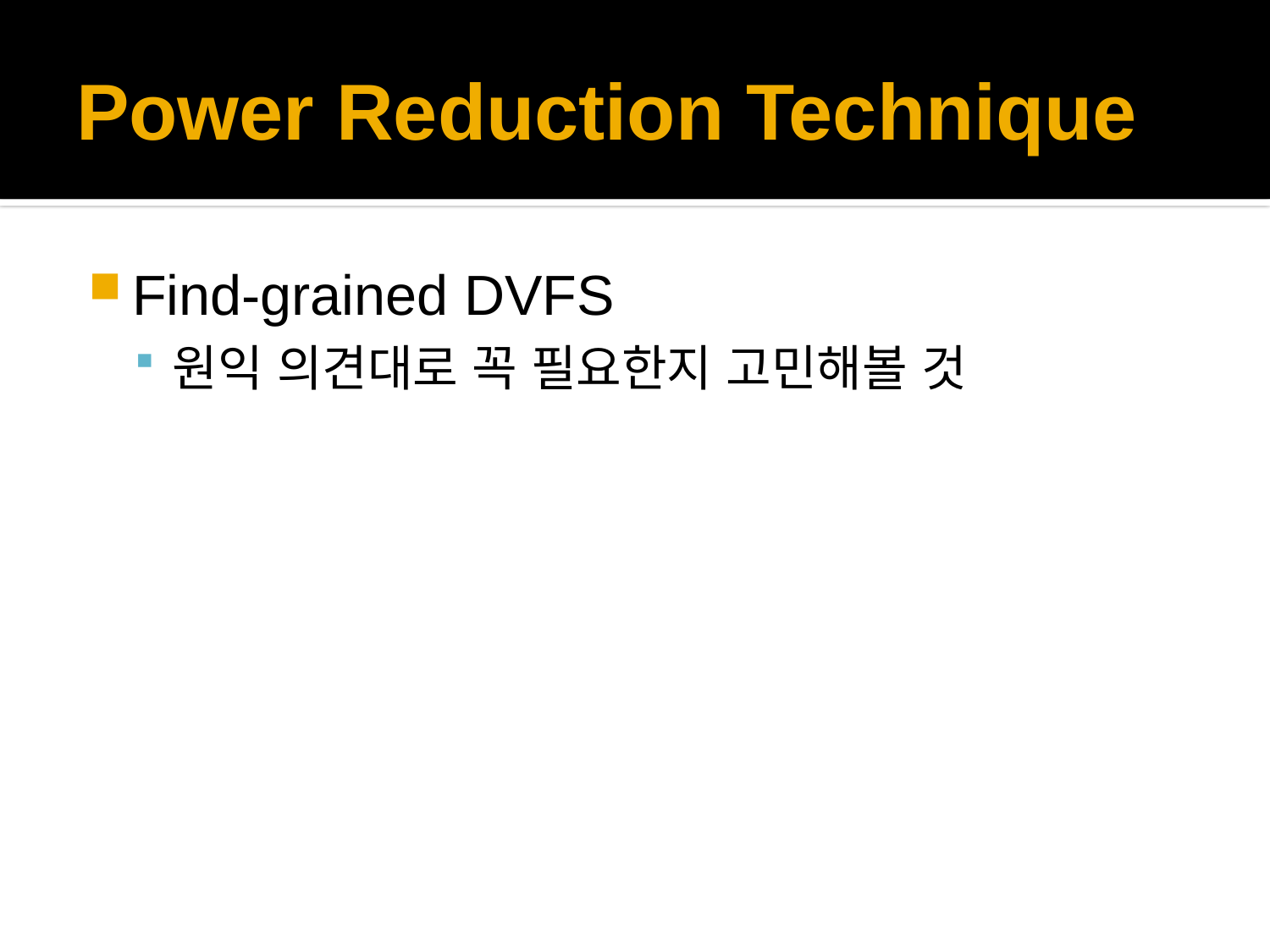

# Power Reduction Technique
Find-grained DVFS
원익 의견대로 꼭 필요한지 고민해볼 것